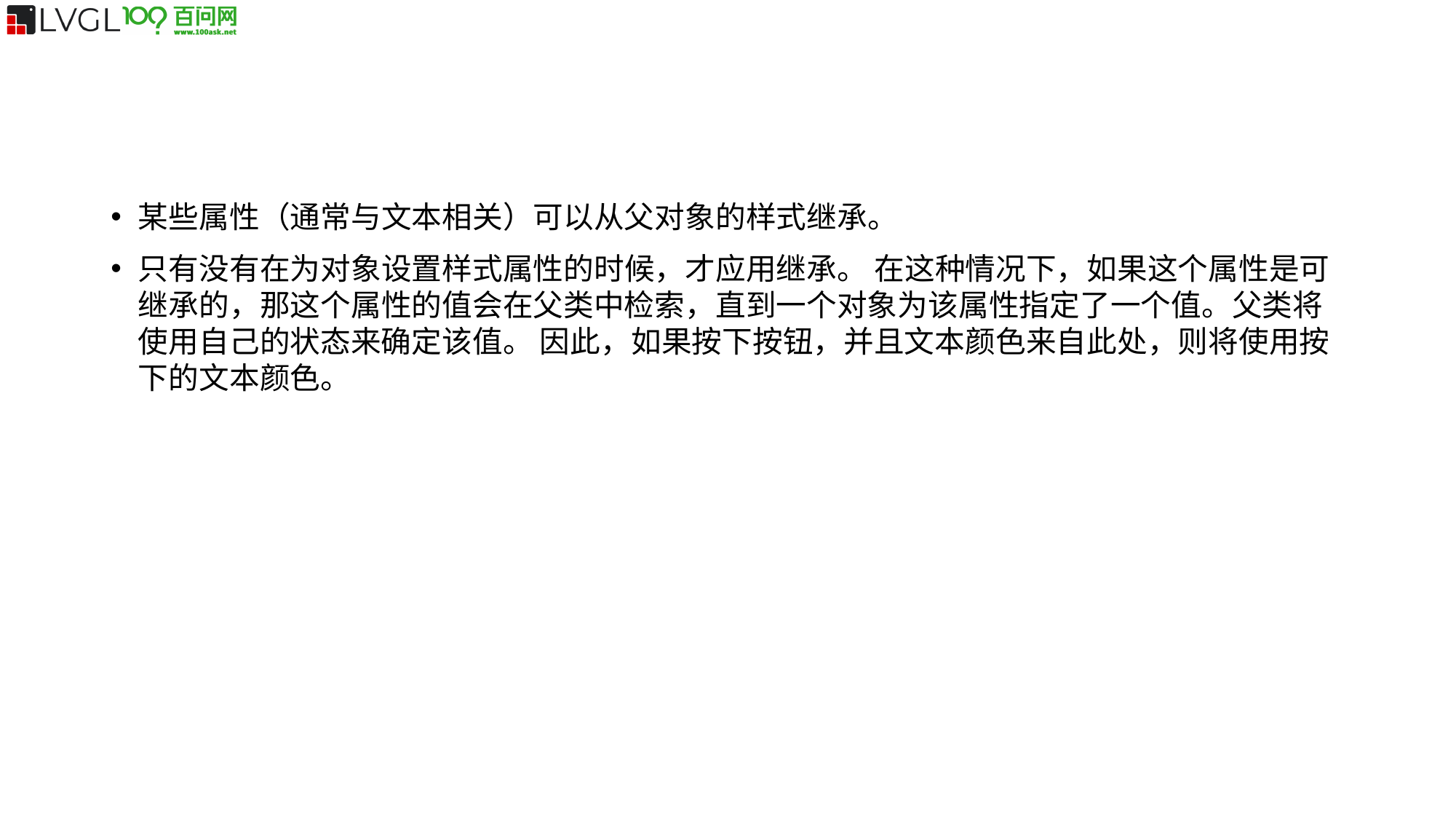

某些属性（通常与文本相关）可以从父对象的样式继承。
只有没有在为对象设置样式属性的时候，才应用继承。 在这种情况下，如果这个属性是可继承的，那这个属性的值会在父类中检索，直到一个对象为该属性指定了一个值。父类将使用自己的状态来确定该值。 因此，如果按下按钮，并且文本颜色来自此处，则将使用按下的文本颜色。